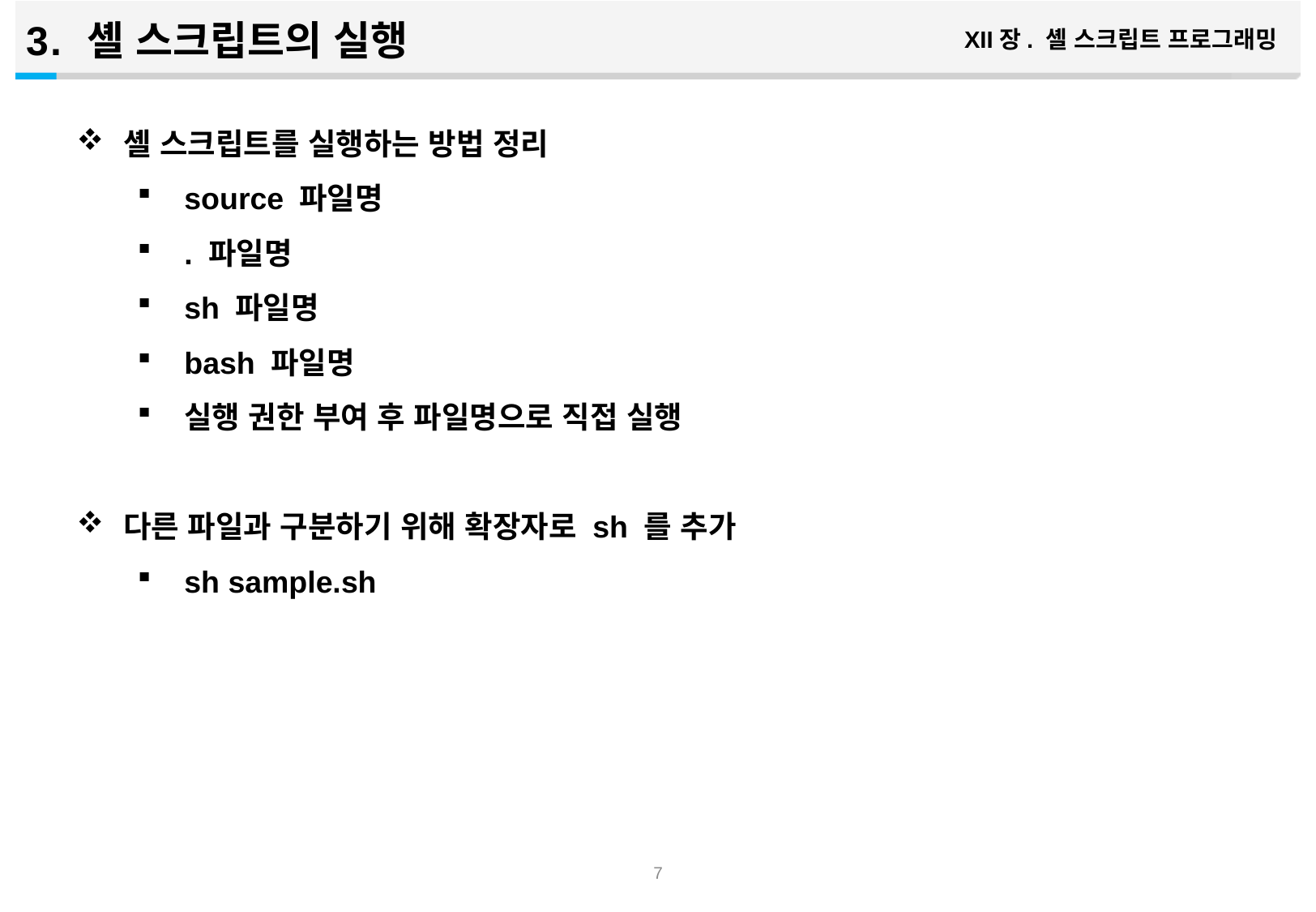

셸 스크립트의 실행
XII장. 셸 스크립트 프로그래밍
셸 스크립트를 실행하는 방법 정리
source 파일명
. 파일명
sh 파일명
bash 파일명
실행 권한 부여 후 파일명으로 직접 실행

다른 파일과 구분하기 위해 확장자로 sh 를 추가
sh sample.sh

7